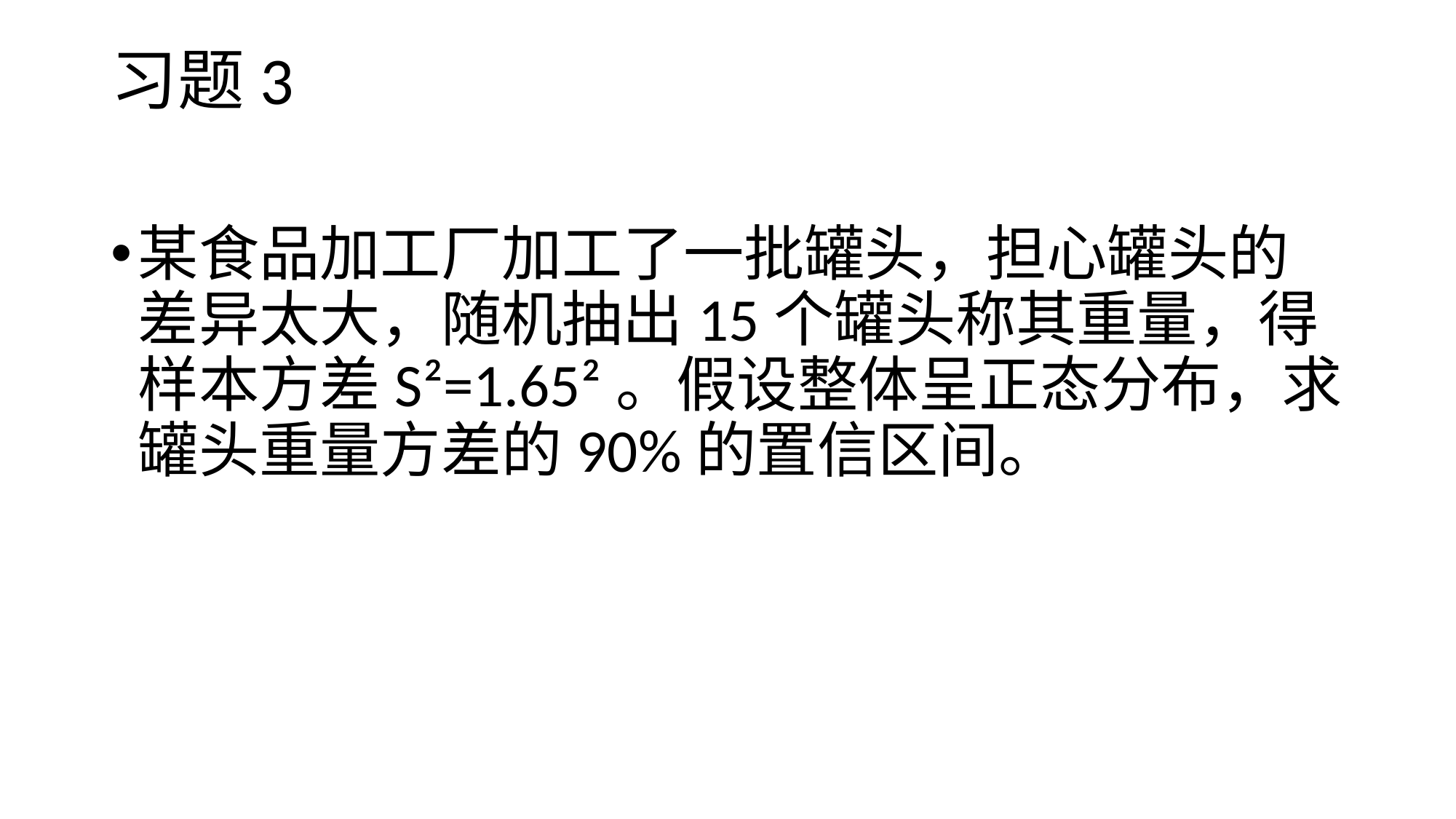

# 习题3
某食品加工厂加工了一批罐头，担心罐头的差异太大，随机抽出15个罐头称其重量，得样本方差S²=1.65²。假设整体呈正态分布，求罐头重量方差的90%的置信区间。